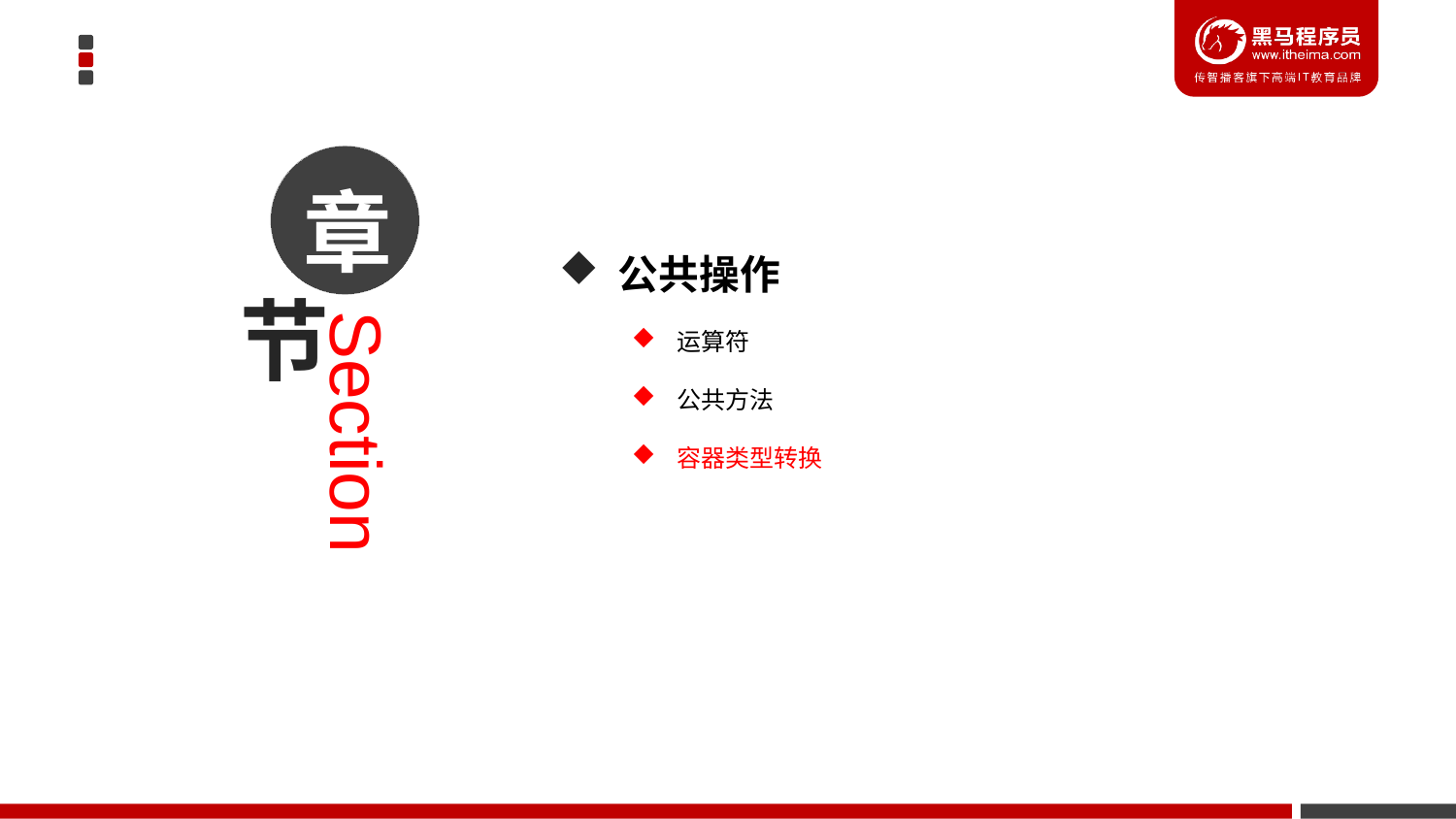

章
 公共操作
运算符
公共方法
容器类型转换

节
Section